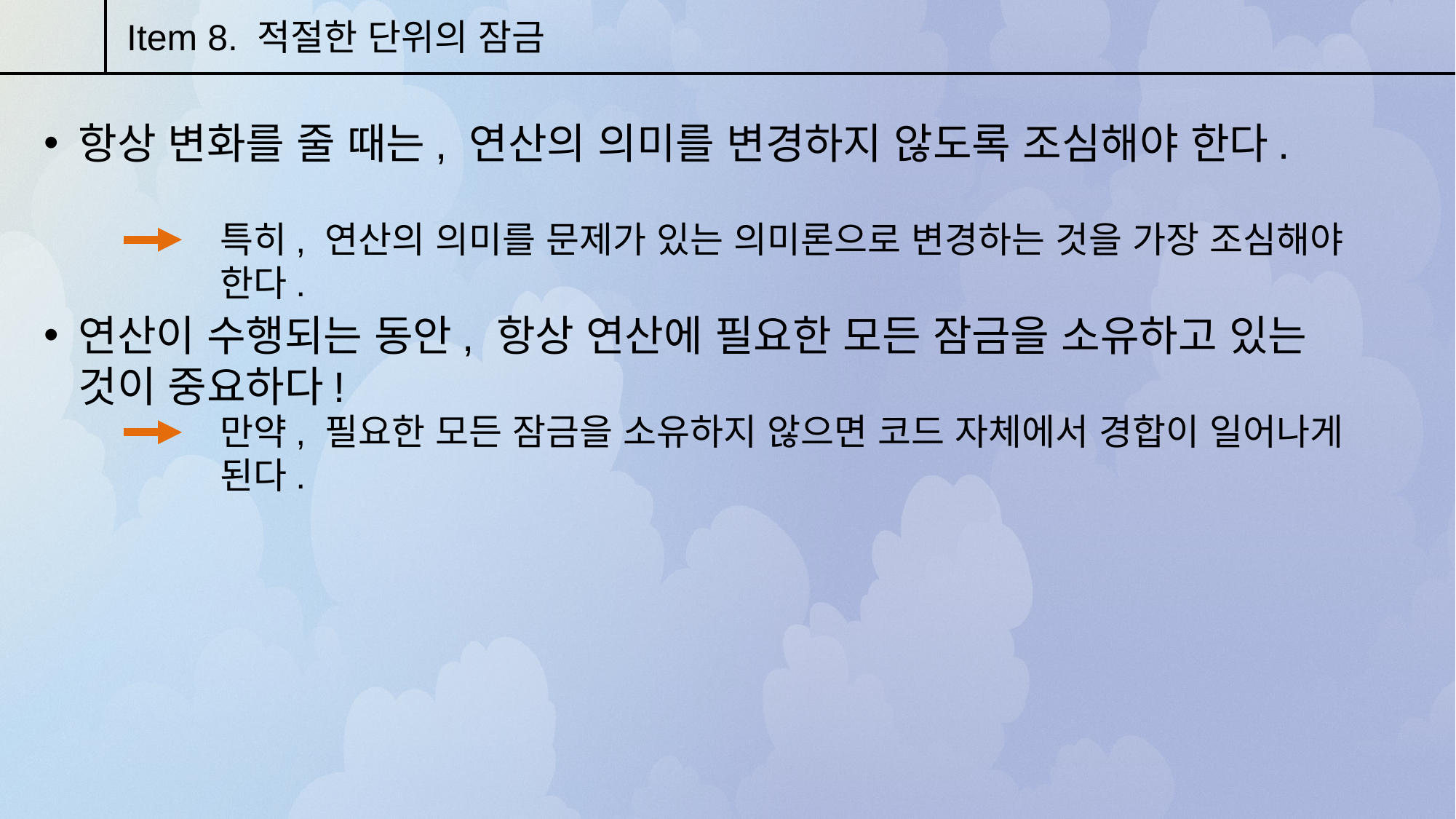

Item 8. 적절한 단위의 잠금
항상 변화를 줄 때는, 연산의 의미를 변경하지 않도록 조심해야 한다.
특히, 연산의 의미를 문제가 있는 의미론으로 변경하는 것을 가장 조심해야 한다.
연산이 수행되는 동안, 항상 연산에 필요한 모든 잠금을 소유하고 있는 것이 중요하다!
만약, 필요한 모든 잠금을 소유하지 않으면 코드 자체에서 경합이 일어나게 된다.